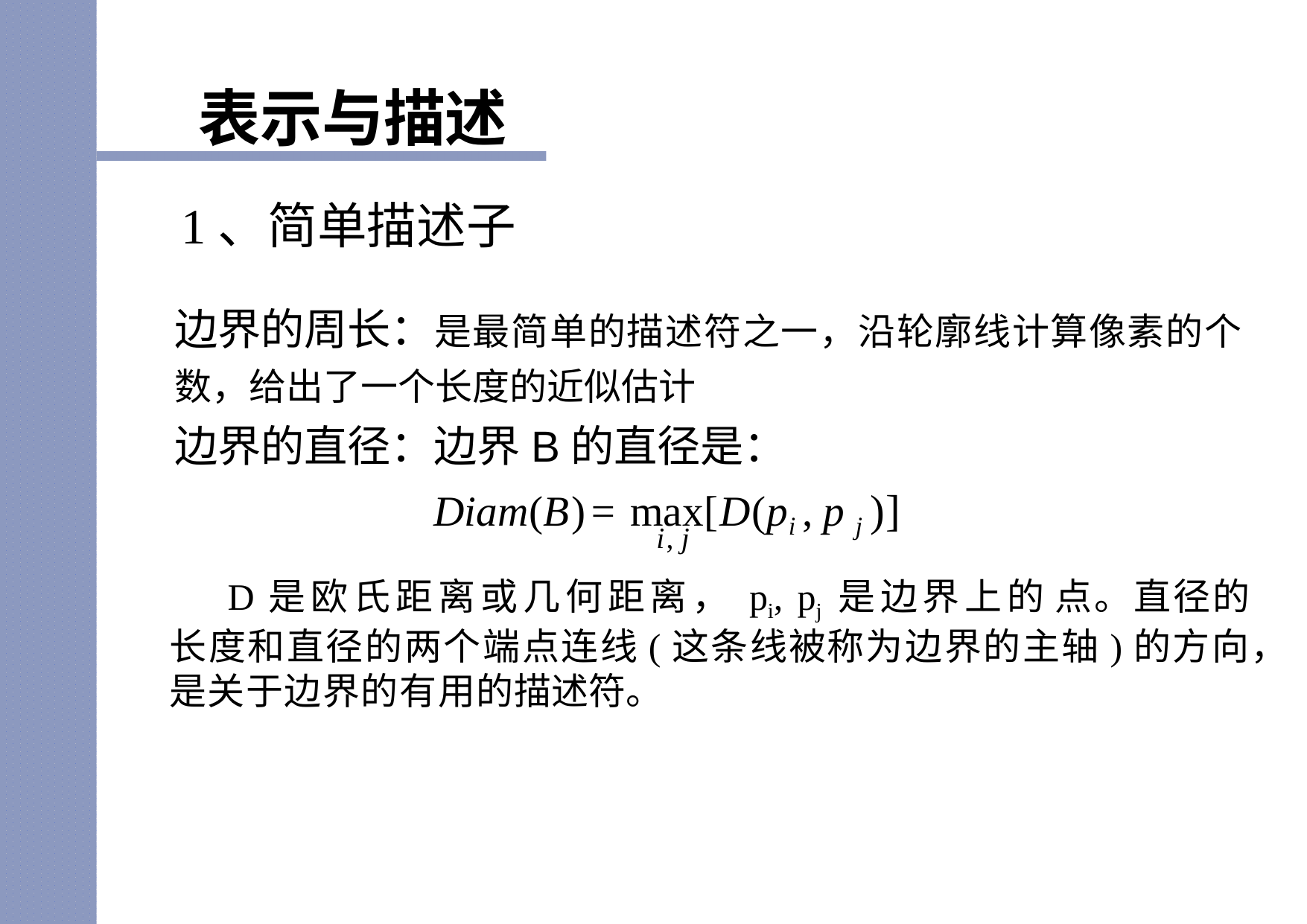

# 表示与描述
1、简单描述子
边界的周长：是最简单的描述符之一，沿轮廓线计算像素的个数，给出了一个长度的近似估计
边界的直径：边界B的直径是：
Diam(B)= max[D(pi , p j )]
i, j
D是欧氏距离或几何距离， pi, pj 是边界上的 点。直径的长度和直径的两个端点连线(这条线被称为边界的主轴)的方向，是关于边界的有用的描述符。